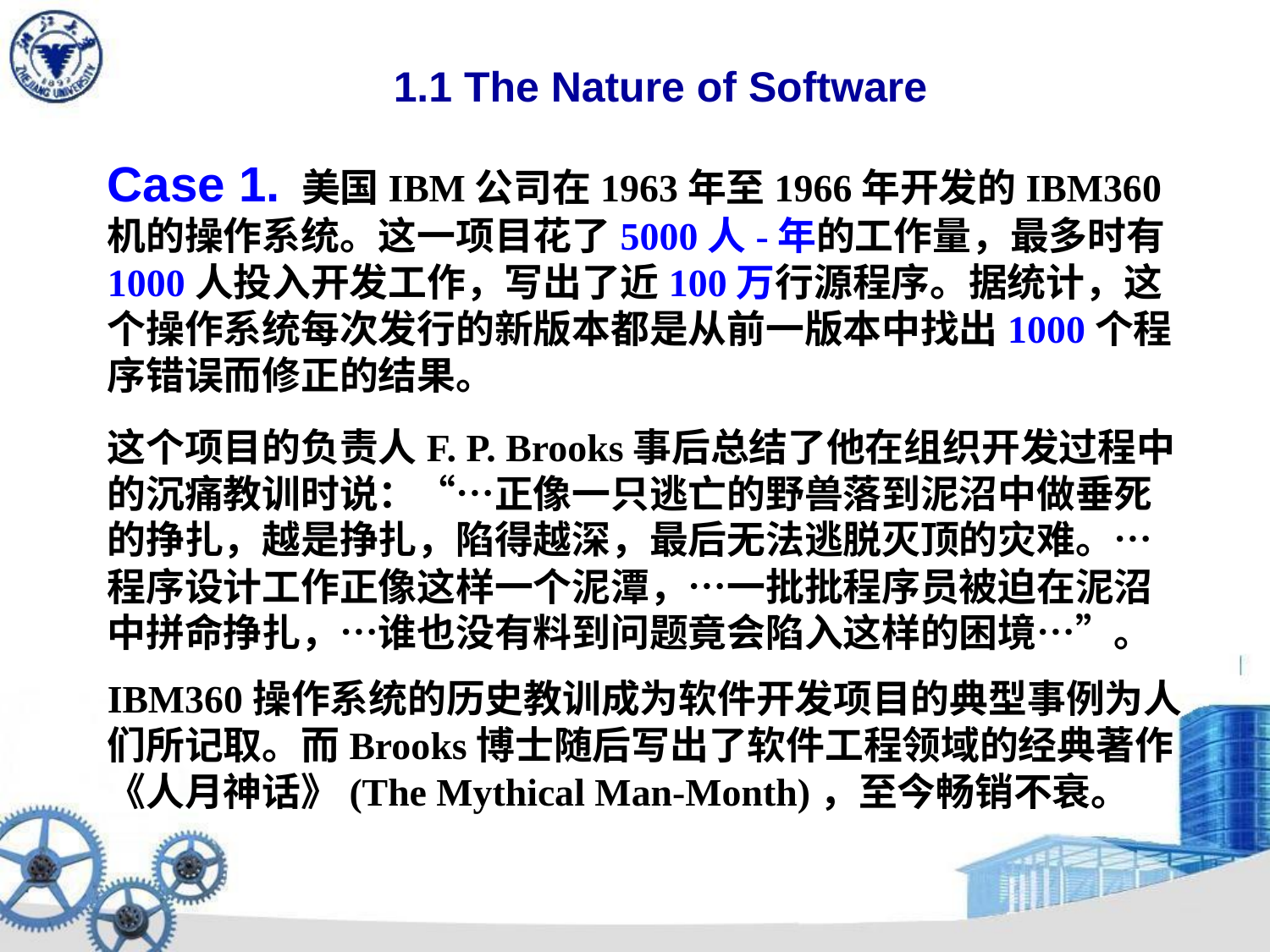

# 1.1 The Nature of Software
Case 1. 美国IBM公司在1963年至1966年开发的IBM360机的操作系统。这一项目花了5000人-年的工作量，最多时有1000人投入开发工作，写出了近100万行源程序。据统计，这个操作系统每次发行的新版本都是从前一版本中找出1000个程序错误而修正的结果。
这个项目的负责人F. P. Brooks事后总结了他在组织开发过程中的沉痛教训时说：“…正像一只逃亡的野兽落到泥沼中做垂死的挣扎，越是挣扎，陷得越深，最后无法逃脱灭顶的灾难。…程序设计工作正像这样一个泥潭，…一批批程序员被迫在泥沼中拼命挣扎，…谁也没有料到问题竟会陷入这样的困境…”。
IBM360操作系统的历史教训成为软件开发项目的典型事例为人们所记取。而Brooks博士随后写出了软件工程领域的经典著作《人月神话》(The Mythical Man-Month)，至今畅销不衰。